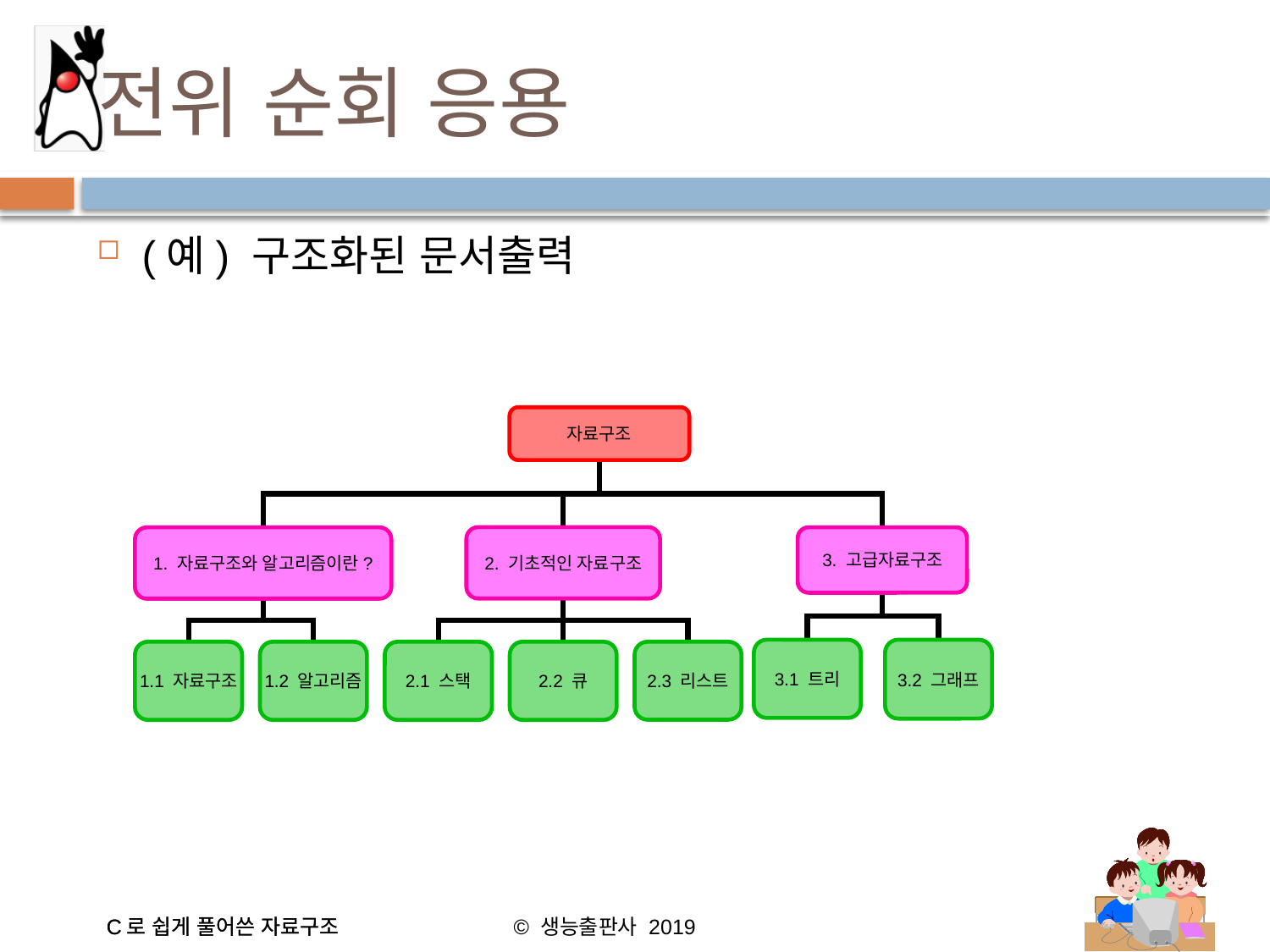

# 전위 순회 응용
(예) 구조화된 문서출력
자료구조
2. 기초적인 자료구조
1. 자료구조와 알고리즘이란?
3. 고급자료구조
3.1 트리
3.2 그래프
1.1 자료구조
1.2 알고리즘
2.1 스택
2.2 큐
2.3 리스트